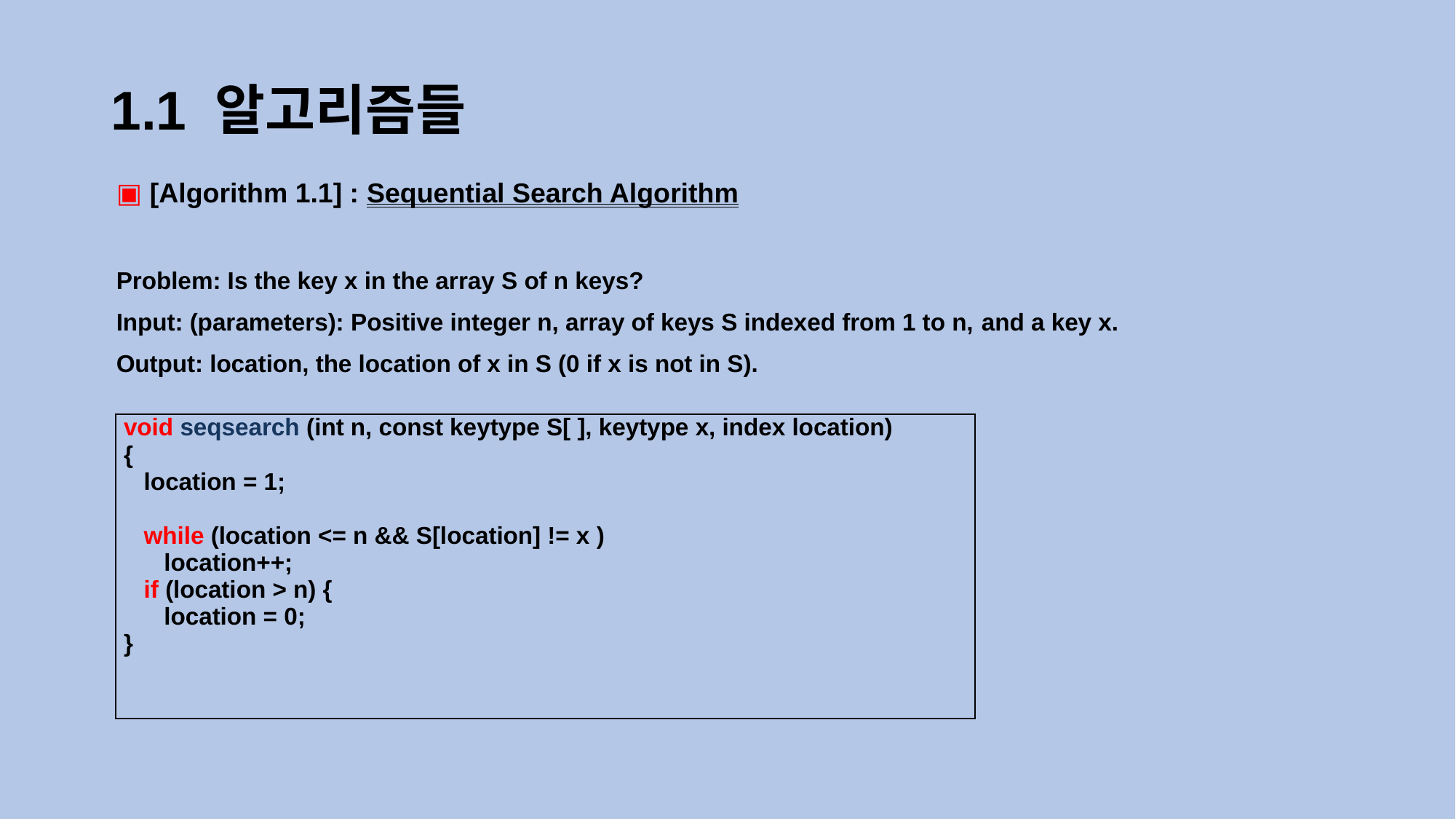

# 1.1 알고리즘들
▣ [Algorithm 1.1] : Sequential Search Algorithm

Problem: Is the key x in the array S of n keys?
Input: (parameters): Positive integer n, array of keys S indexed from 1 to n, and a key x.
Output: location, the location of x in S (0 if x is not in S).
| void seqsearch (int n, const keytype S[ ], keytype x, index location) { location = 1;   while (location <= n && S[location] != x ) location++; if (location > n) { location = 0; } |
| --- |